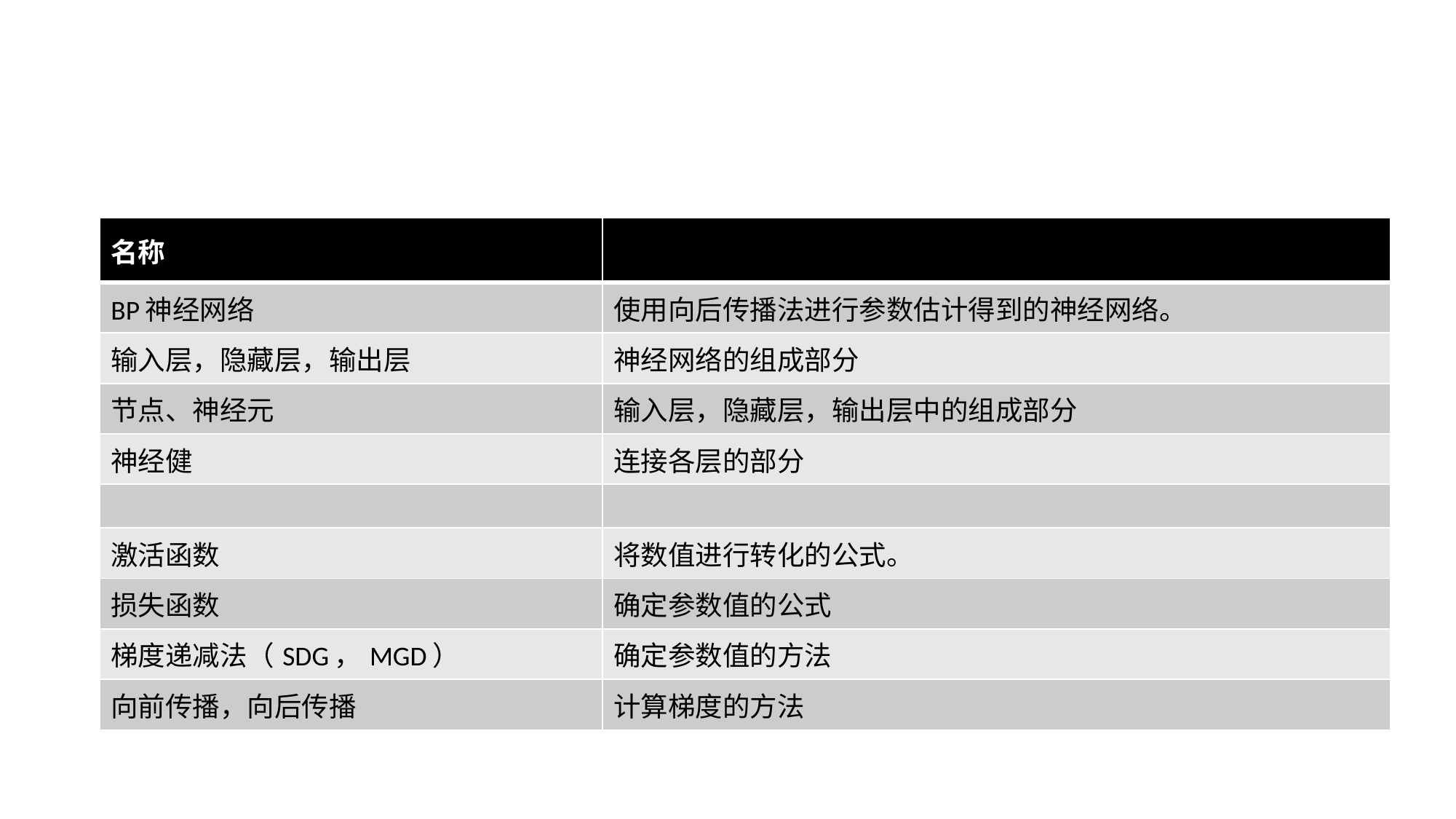

#
| 名称 |  |
| --- | --- |
| BP神经网络 | 使用向后传播法进行参数估计得到的神经网络。 |
| 输入层，隐藏层，输出层 | 神经网络的组成部分 |
| 节点、神经元 | 输入层，隐藏层，输出层中的组成部分 |
| 神经健 | 连接各层的部分 |
|  |  |
| 激活函数 | 将数值进行转化的公式。 |
| 损失函数 | 确定参数值的公式 |
| 梯度递减法（SDG，MGD） | 确定参数值的方法 |
| 向前传播，向后传播 | 计算梯度的方法 |